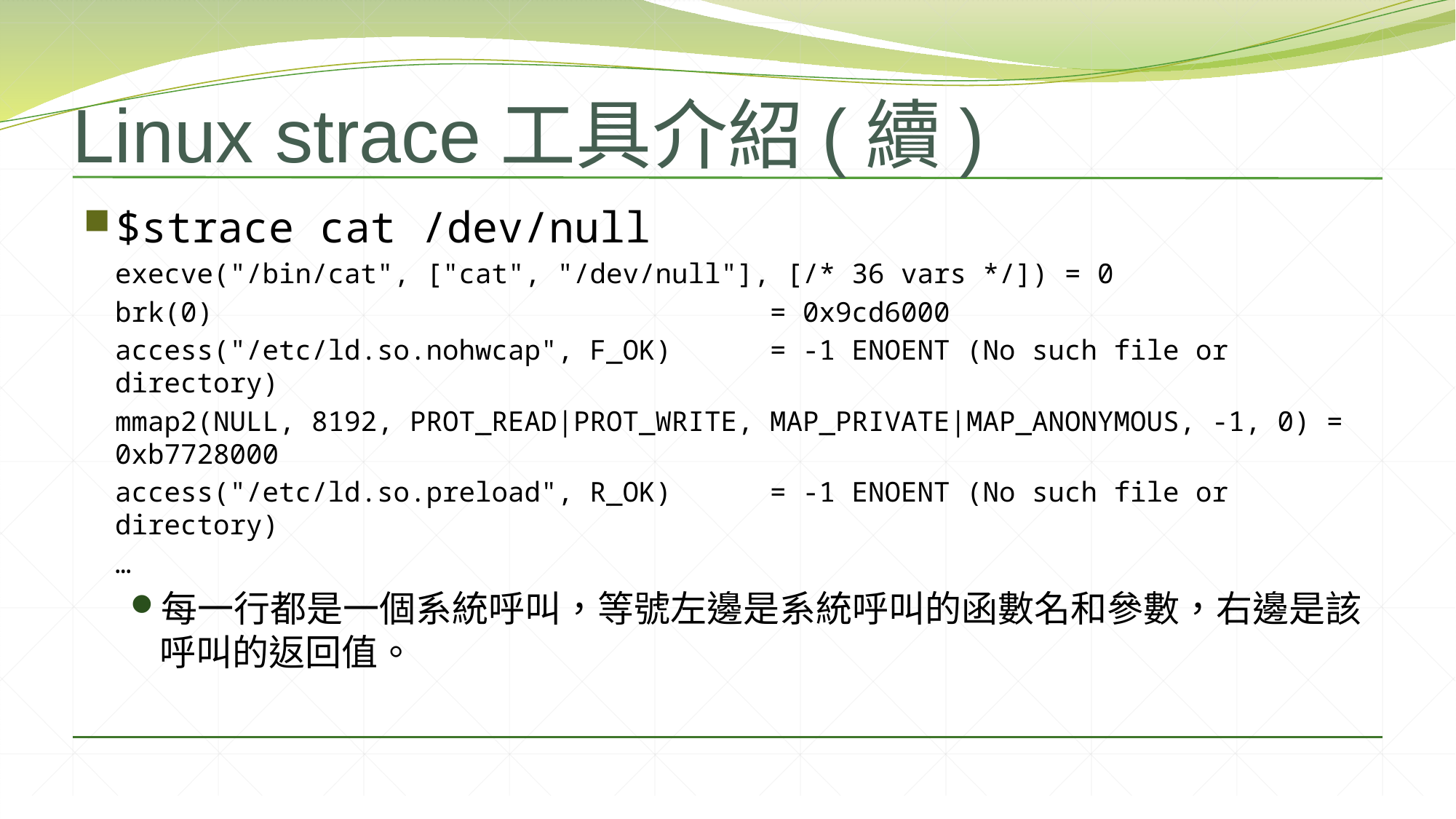

# Linux strace工具介紹(續)
$strace cat /dev/null
execve("/bin/cat", ["cat", "/dev/null"], [/* 36 vars */]) = 0
brk(0)                                  = 0x9cd6000
access("/etc/ld.so.nohwcap", F_OK)      = -1 ENOENT (No such file or directory)
mmap2(NULL, 8192, PROT_READ|PROT_WRITE, MAP_PRIVATE|MAP_ANONYMOUS, -1, 0) = 0xb7728000
access("/etc/ld.so.preload", R_OK)      = -1 ENOENT (No such file or directory)
…
每一行都是一個系統呼叫，等號左邊是系統呼叫的函數名和參數，右邊是該呼叫的返回值。